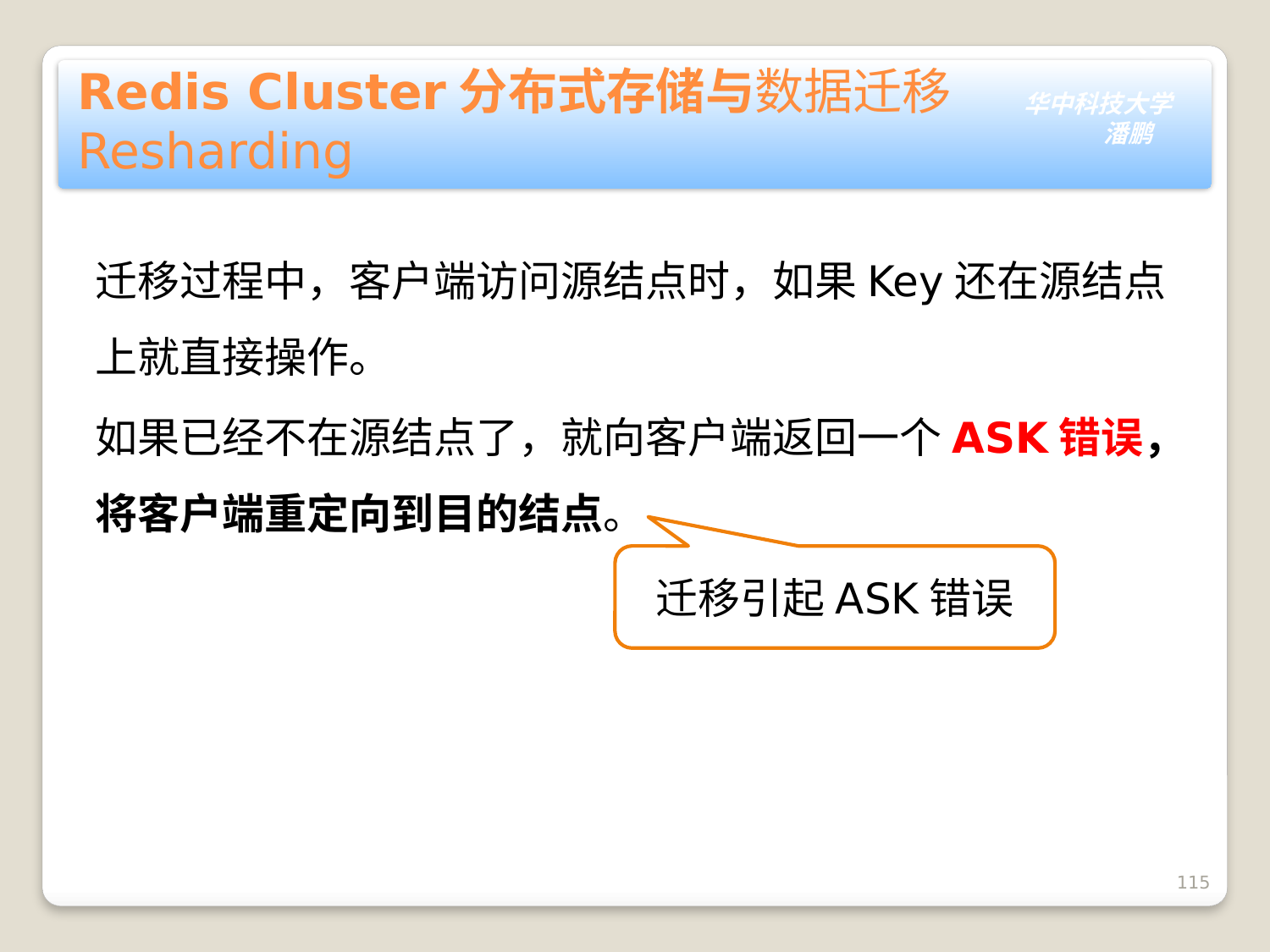

# Redis Cluster分布式存储与数据迁移Resharding
迁移过程中，客户端访问源结点时，如果Key还在源结点上就直接操作。
如果已经不在源结点了，就向客户端返回一个ASK错误，将客户端重定向到目的结点。

迁移引起ASK错误
115